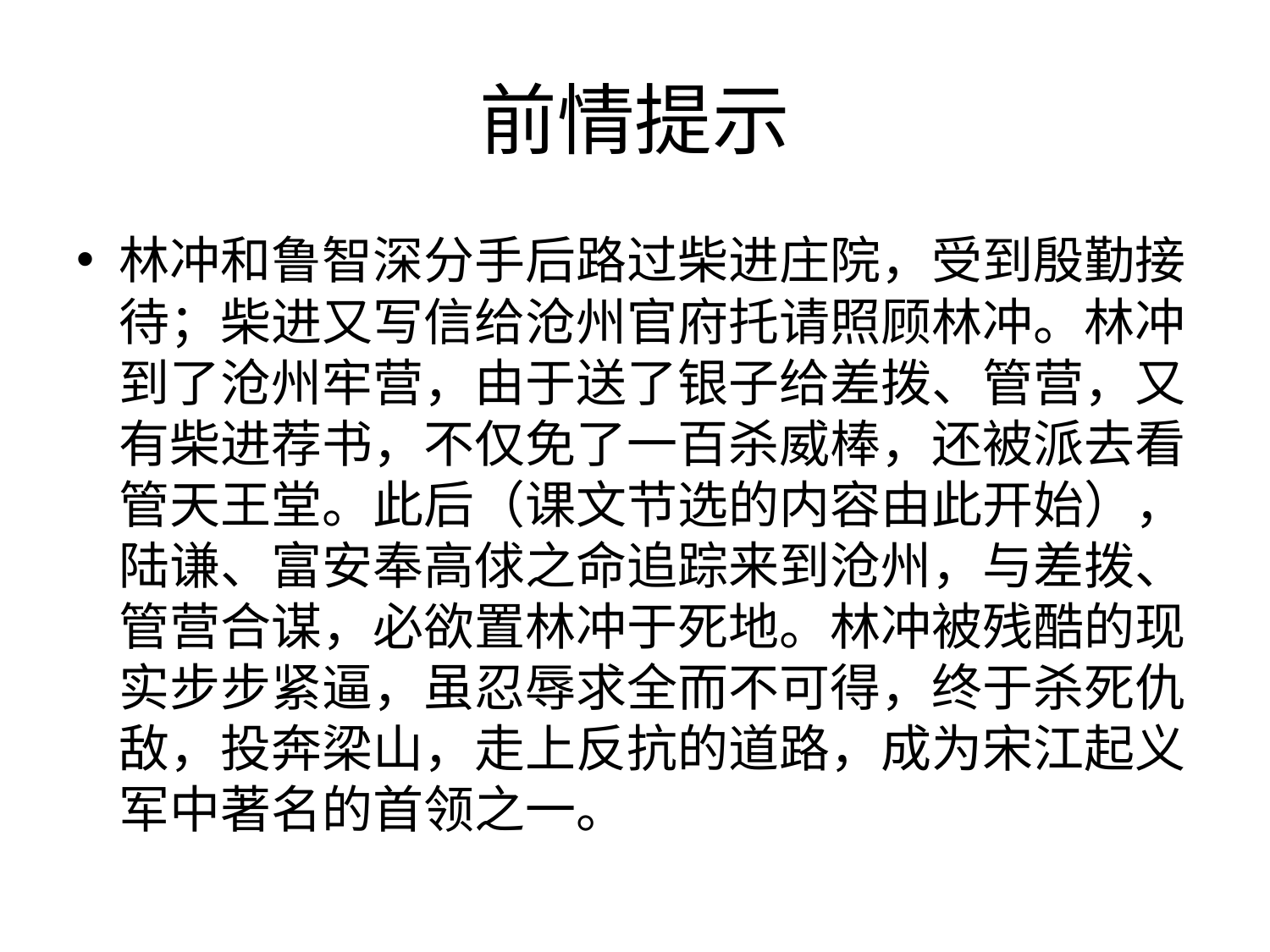

# 前情提示
林冲和鲁智深分手后路过柴进庄院，受到殷勤接待；柴进又写信给沧州官府托请照顾林冲。林冲到了沧州牢营，由于送了银子给差拨、管营，又有柴进荐书，不仅免了一百杀威棒，还被派去看管天王堂。此后（课文节选的内容由此开始），陆谦、富安奉高俅之命追踪来到沧州，与差拨、管营合谋，必欲置林冲于死地。林冲被残酷的现实步步紧逼，虽忍辱求全而不可得，终于杀死仇敌，投奔梁山，走上反抗的道路，成为宋江起义军中著名的首领之一。